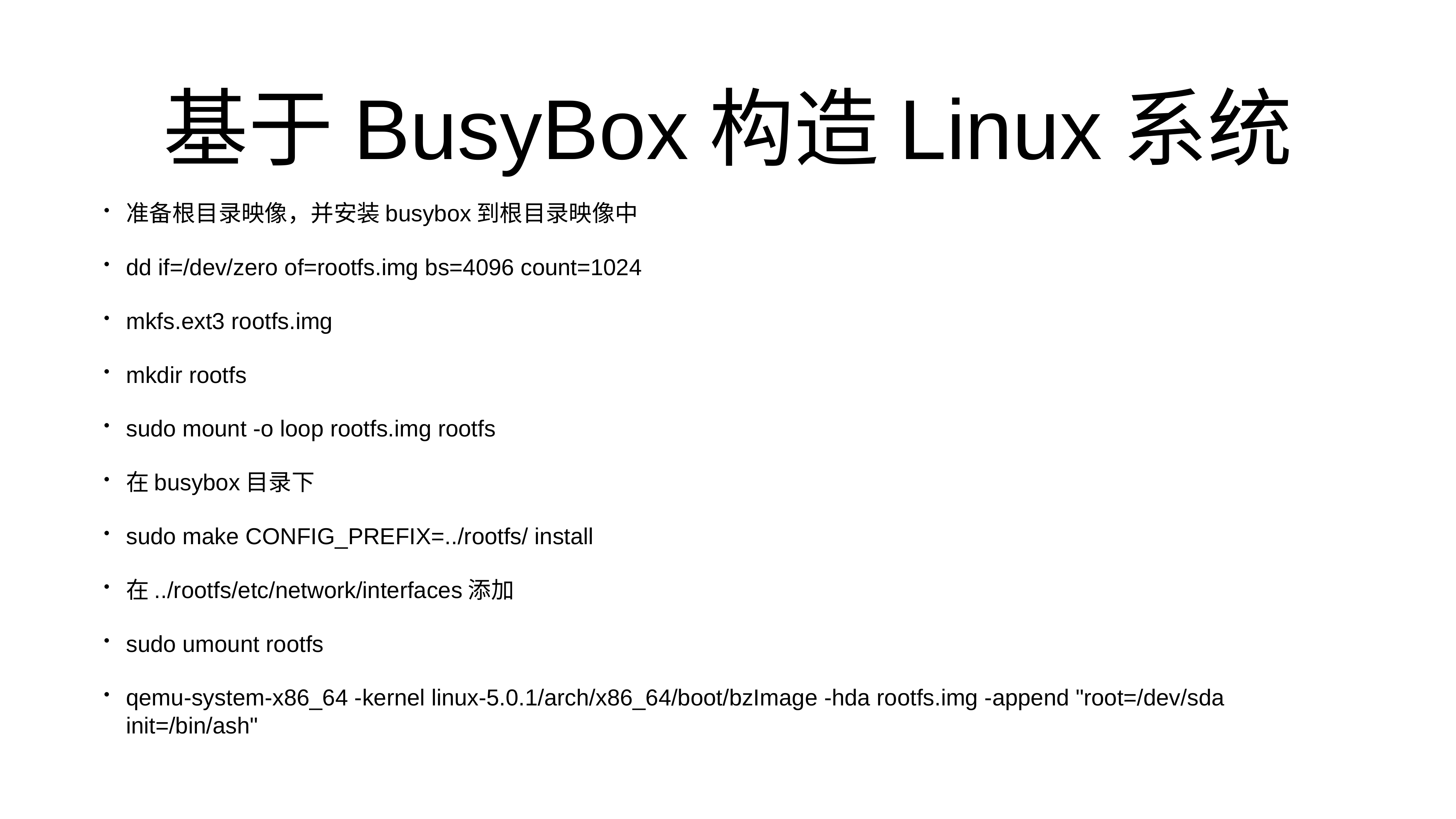

# 基于BusyBox构造Linux系统
准备根目录映像，并安装busybox到根目录映像中
dd if=/dev/zero of=rootfs.img bs=4096 count=1024
mkfs.ext3 rootfs.img
mkdir rootfs
sudo mount -o loop rootfs.img rootfs
在busybox目录下
sudo make CONFIG_PREFIX=../rootfs/ install
在../rootfs/etc/network/interfaces添加
sudo umount rootfs
qemu-system-x86_64 -kernel linux-5.0.1/arch/x86_64/boot/bzImage -hda rootfs.img -append "root=/dev/sda init=/bin/ash"